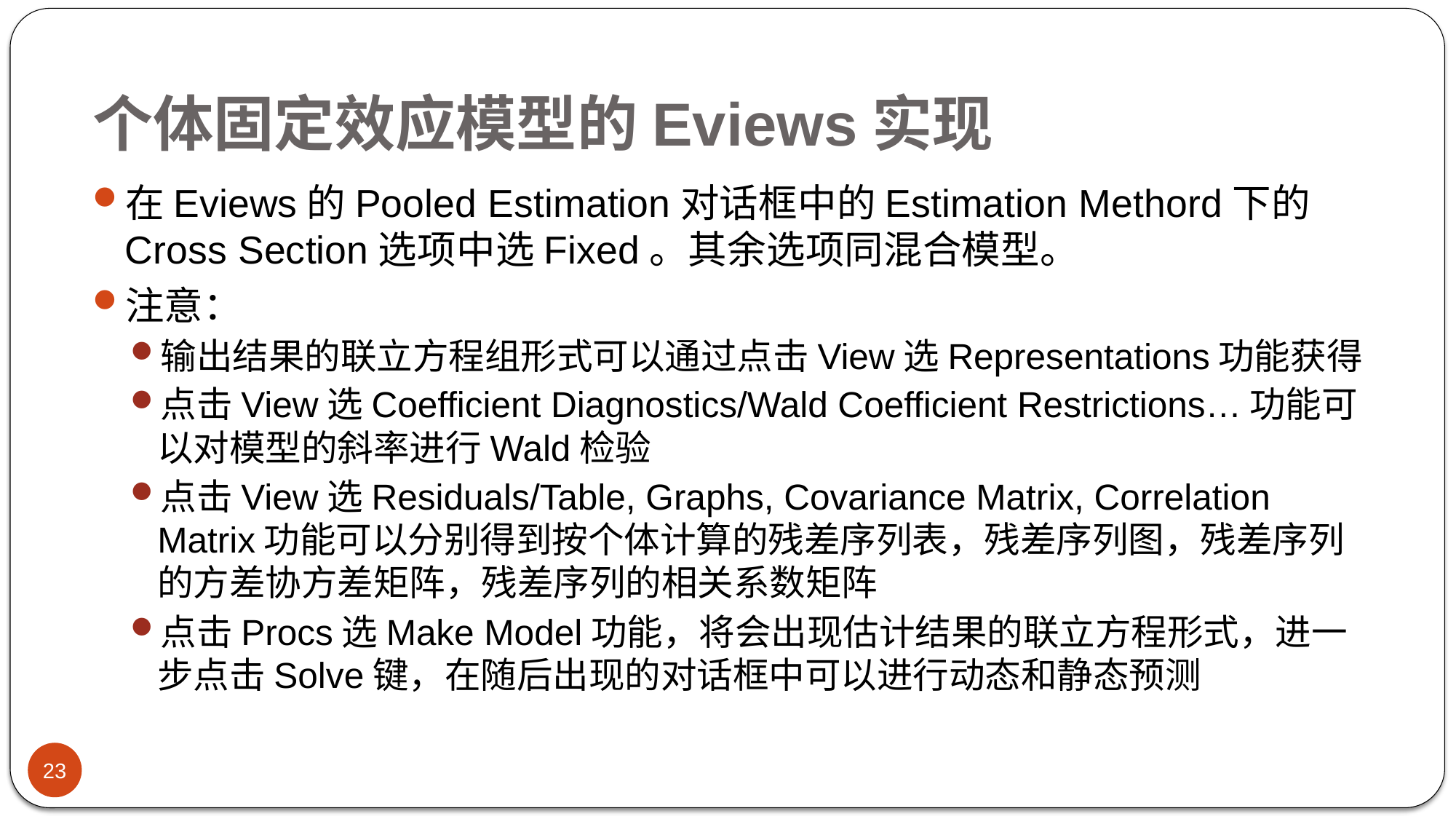

# 个体固定效应模型的Eviews实现
在Eviews的Pooled Estimation对话框中的Estimation Methord下的Cross Section选项中选Fixed。其余选项同混合模型。
注意：
输出结果的联立方程组形式可以通过点击View选Representations功能获得
点击View选Coefficient Diagnostics/Wald Coefficient Restrictions…功能可以对模型的斜率进行Wald检验
点击View选Residuals/Table, Graphs, Covariance Matrix, Correlation Matrix功能可以分别得到按个体计算的残差序列表，残差序列图，残差序列的方差协方差矩阵，残差序列的相关系数矩阵
点击Procs选Make Model功能，将会出现估计结果的联立方程形式，进一步点击Solve键，在随后出现的对话框中可以进行动态和静态预测
23